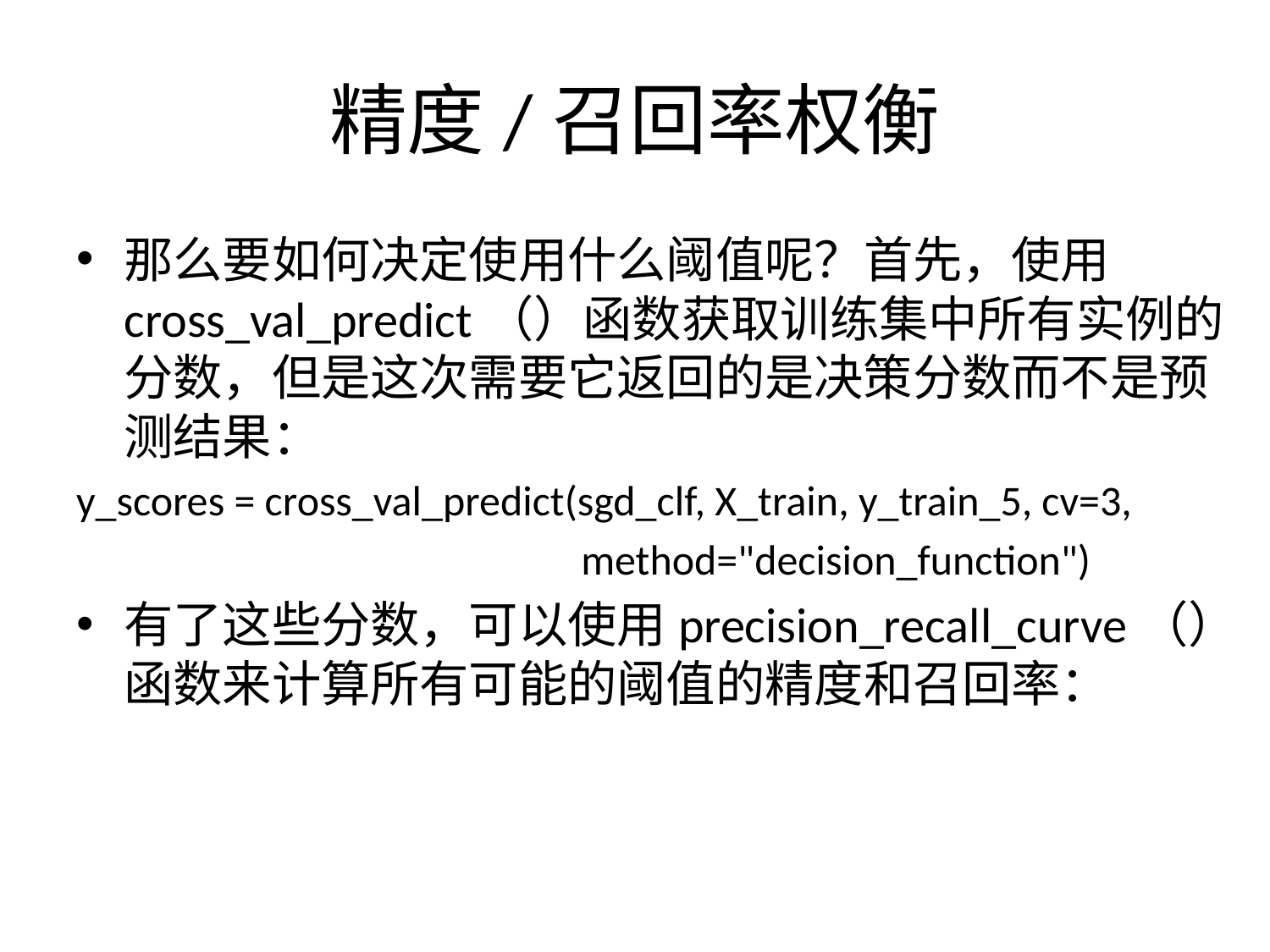

# 精度/召回率权衡
那么要如何决定使用什么阈值呢？首先，使用cross_val_predict（）函数获取训练集中所有实例的分数，但是这次需要它返回的是决策分数而不是预测结果：
y_scores = cross_val_predict(sgd_clf, X_train, y_train_5, cv=3,
                                                     method="decision_function")
有了这些分数，可以使用precision_recall_curve（）函数来计算所有可能的阈值的精度和召回率：